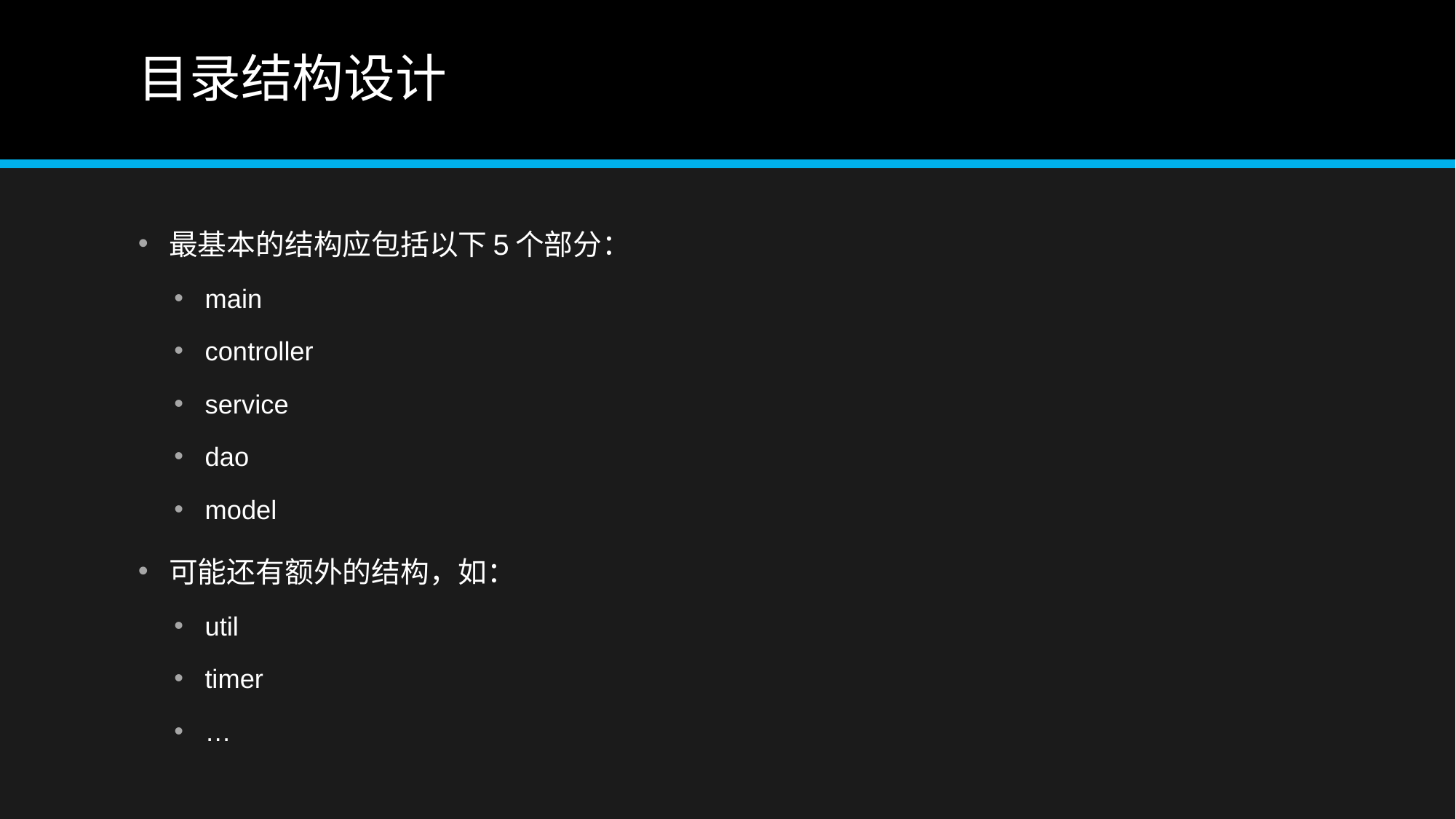

# 目录结构设计
最基本的结构应包括以下5个部分：
main
controller
service
dao
model
可能还有额外的结构，如：
util
timer
…